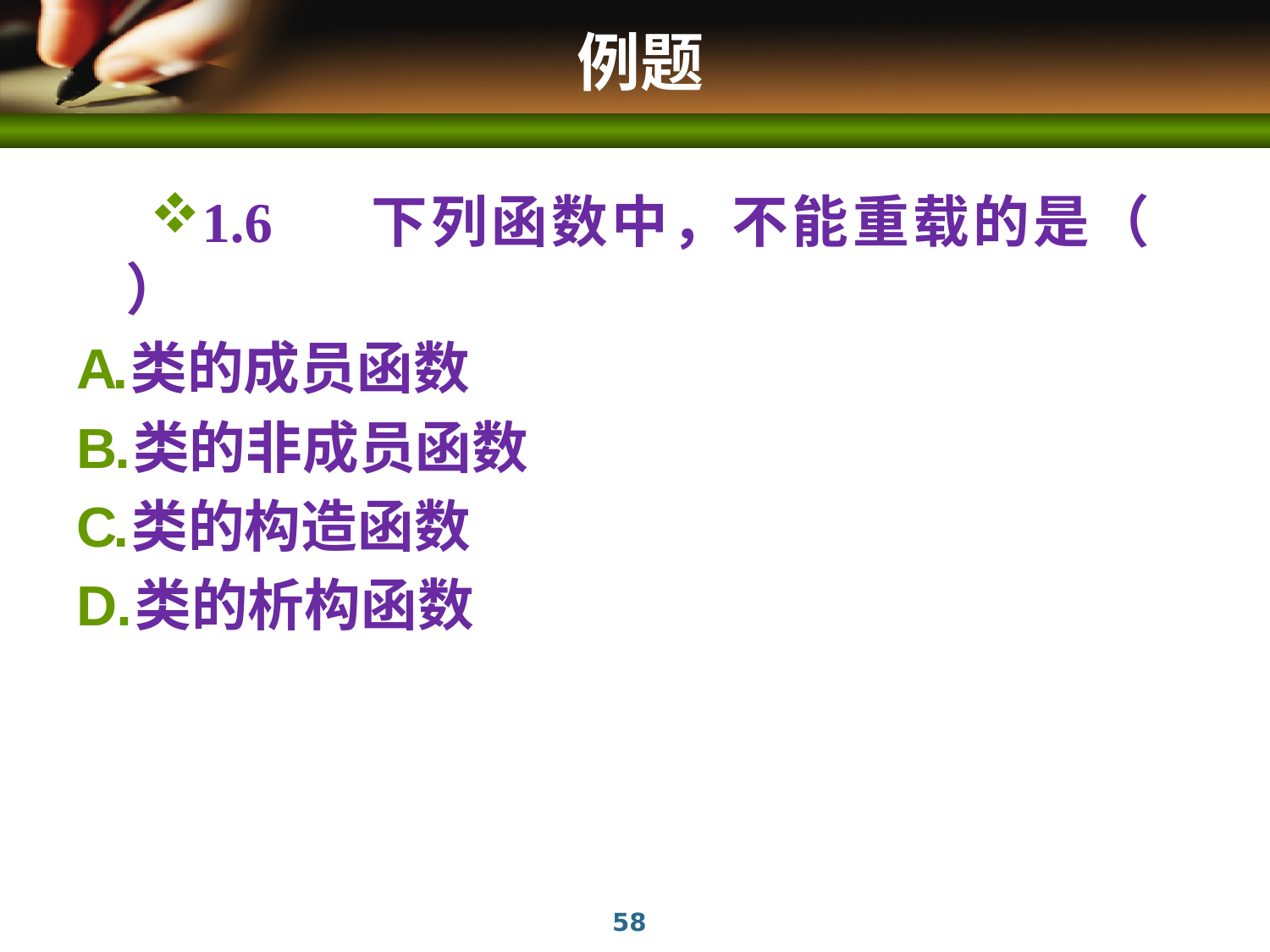

# 例题
1.6	下列函数中，不能重载的是（    ）
类的成员函数
类的非成员函数
类的构造函数
类的析构函数

58